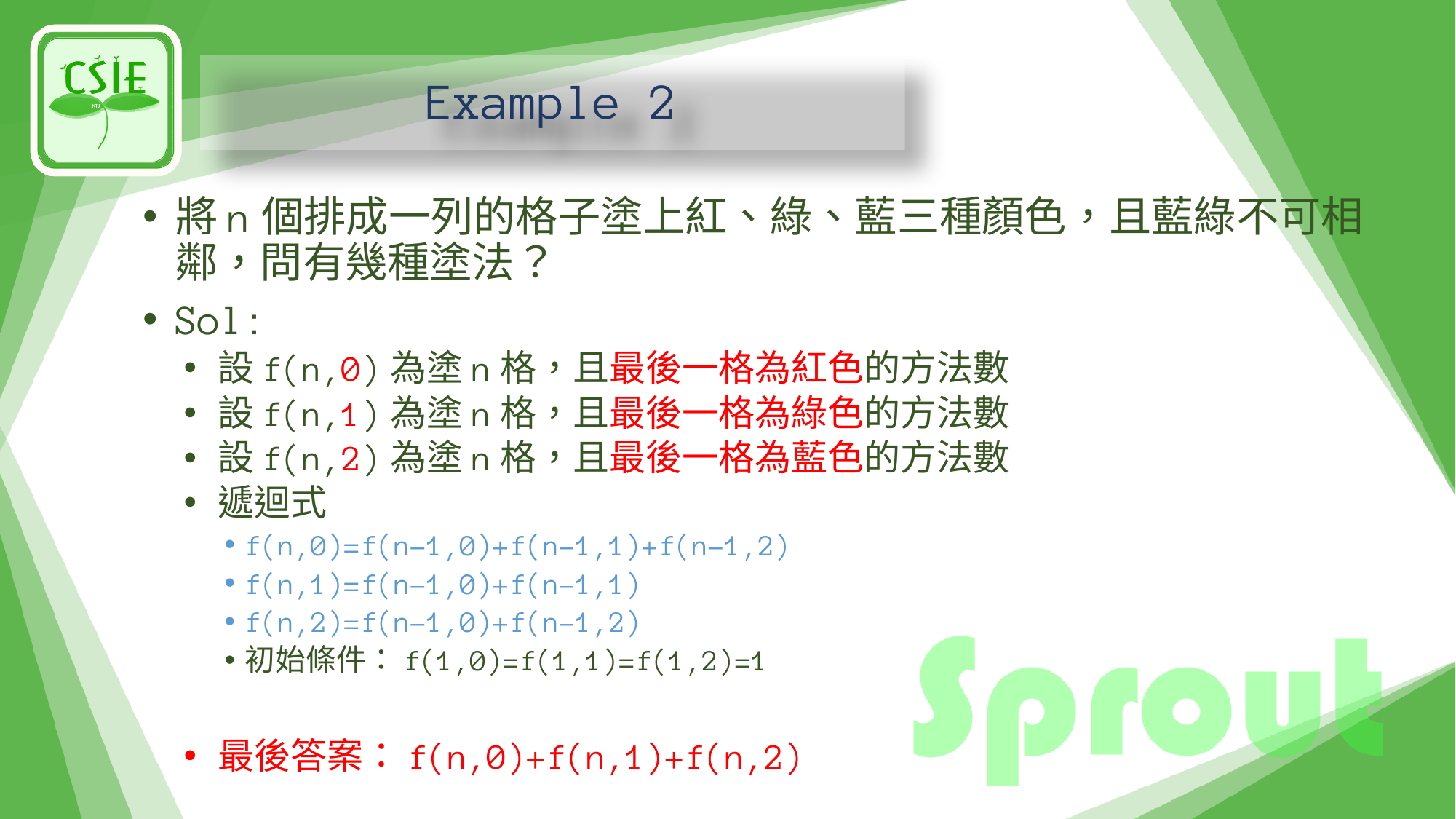

# Example 2
將n個排成一列的格子塗上紅、綠、藍三種顏色，且藍綠不可相鄰，問有幾種塗法？
Sol:
設f(n,0)為塗n格，且最後一格為紅色的方法數
設f(n,1)為塗n格，且最後一格為綠色的方法數
設f(n,2)為塗n格，且最後一格為藍色的方法數
遞迴式
f(n,0)=f(n-1,0)+f(n-1,1)+f(n-1,2)
f(n,1)=f(n-1,0)+f(n-1,1)
f(n,2)=f(n-1,0)+f(n-1,2)
初始條件：f(1,0)=f(1,1)=f(1,2)=1

最後答案：f(n,0)+f(n,1)+f(n,2)